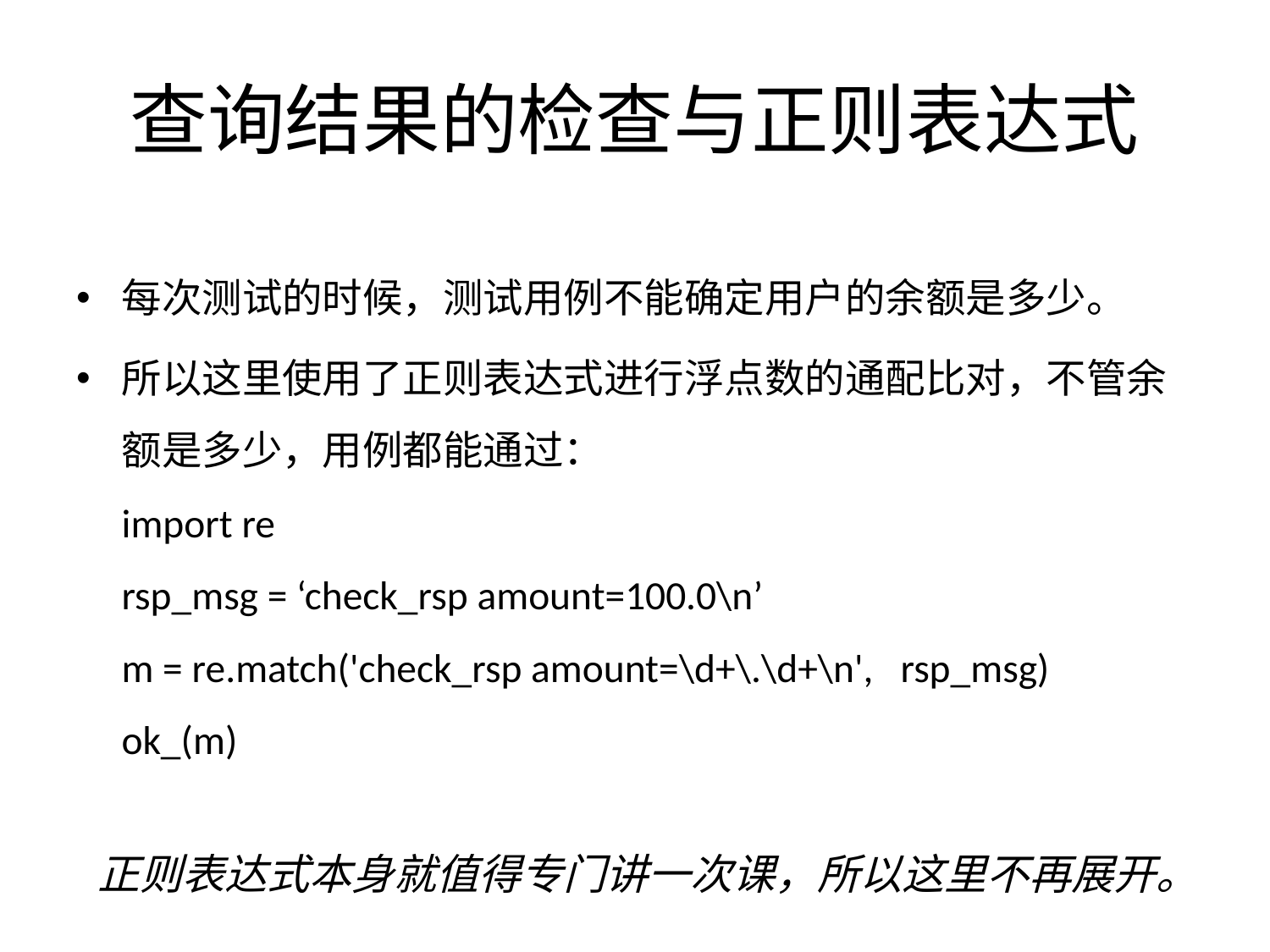

# 查询结果的检查与正则表达式
每次测试的时候，测试用例不能确定用户的余额是多少。
所以这里使用了正则表达式进行浮点数的通配比对，不管余额是多少，用例都能通过：
import re
rsp_msg = ‘check_rsp amount=100.0\n’
m = re.match('check_rsp amount=\d+\.\d+\n',   rsp_msg)
ok_(m)
正则表达式本身就值得专门讲一次课，所以这里不再展开。